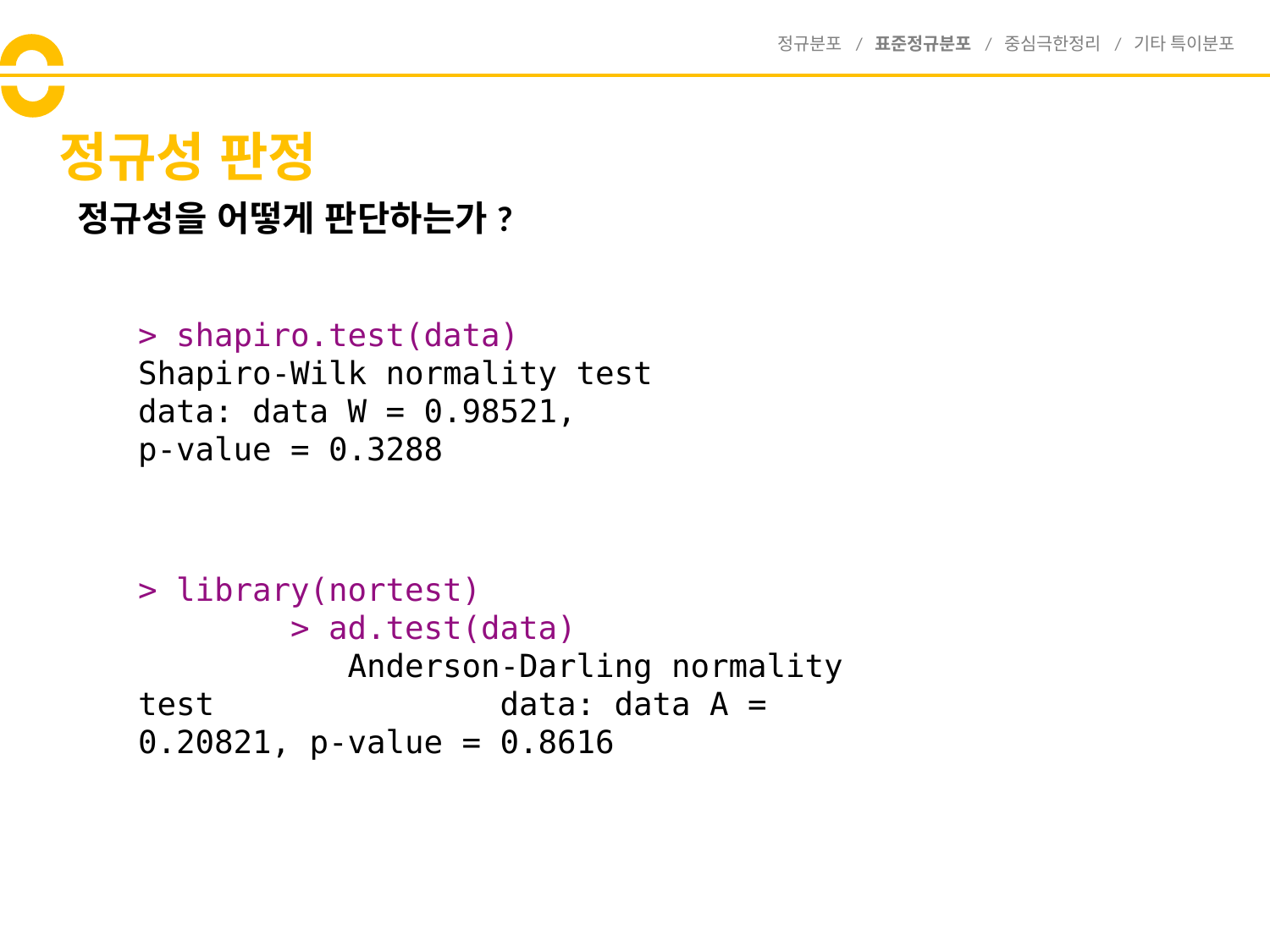

정규분포  /  표준정규분포  /  중심극한정리  /  기타 특이분포

# 정규성 판정
정규성을 어떻게 판단하는가?
> shapiro.test(data)    Shapiro-Wilk normality test data: data W = 0.98521,      p-value = 0.3288
> library(nortest)                                > ad.test(data)                              Anderson-Darling normality test               data: data A = 0.20821, p-value = 0.8616